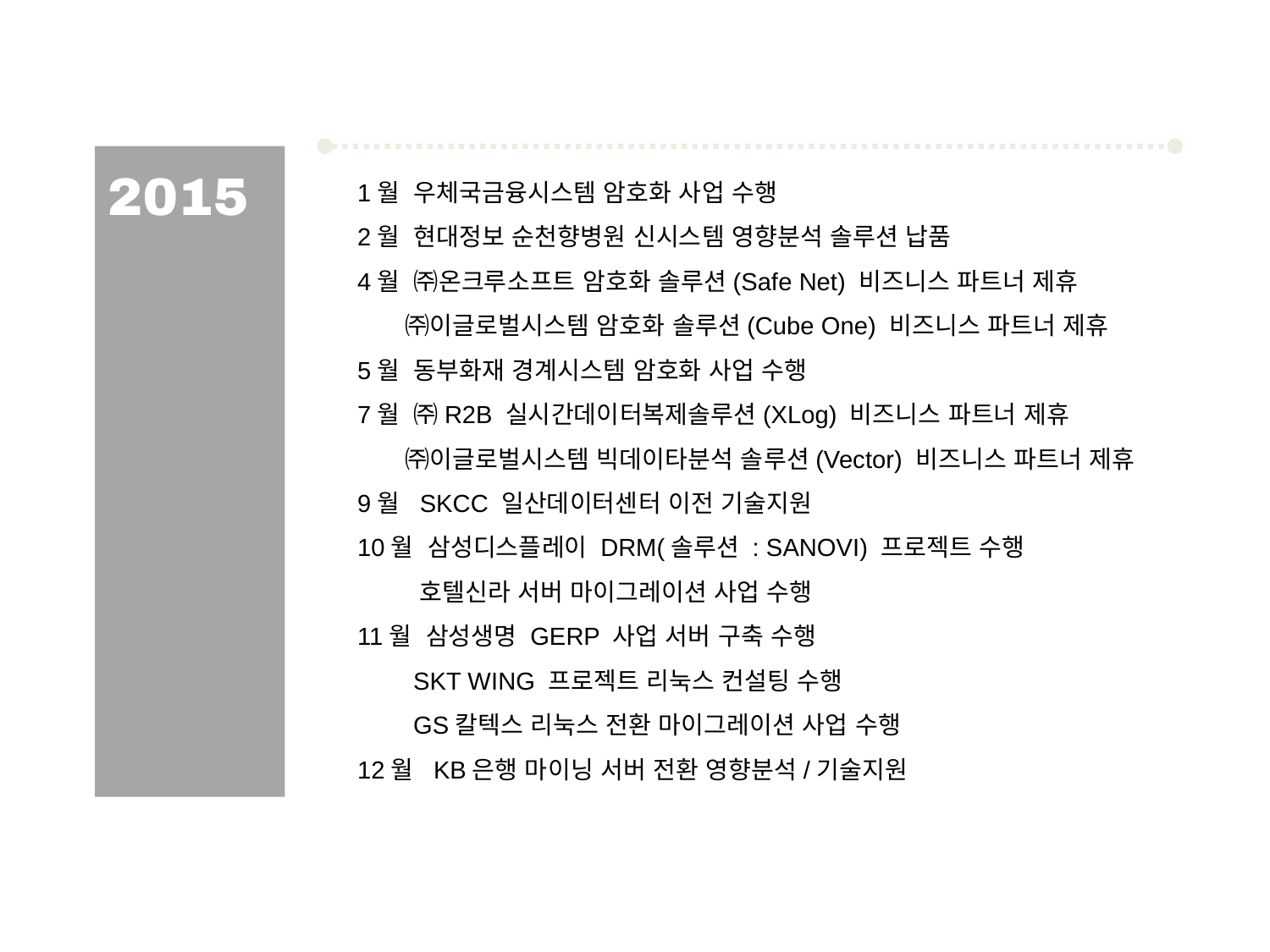

2015
1월  우체국금융시스템 암호화 사업 수행
2월  현대정보 순천향병원 신시스템 영향분석 솔루션 납품
4월  ㈜온크루소프트 암호화 솔루션(Safe Net) 비즈니스 파트너 제휴
      ㈜이글로벌시스템 암호화 솔루션(Cube One) 비즈니스 파트너 제휴
5월  동부화재 경계시스템 암호화 사업 수행
7월  ㈜R2B 실시간데이터복제솔루션(XLog) 비즈니스 파트너 제휴
      ㈜이글로벌시스템 빅데이타분석 솔루션(Vector) 비즈니스 파트너 제휴
9월  SKCC 일산데이터센터 이전 기술지원
10월  삼성디스플레이 DRM(솔루션 : SANOVI) 프로젝트 수행
        호텔신라 서버 마이그레이션 사업 수행
11월  삼성생명 GERP 사업 서버 구축 수행
        SKT WING 프로젝트 리눅스 컨설팅 수행
        GS칼텍스 리눅스 전환 마이그레이션 사업 수행
12월  KB은행 마이닝 서버 전환 영향분석/기술지원
2010